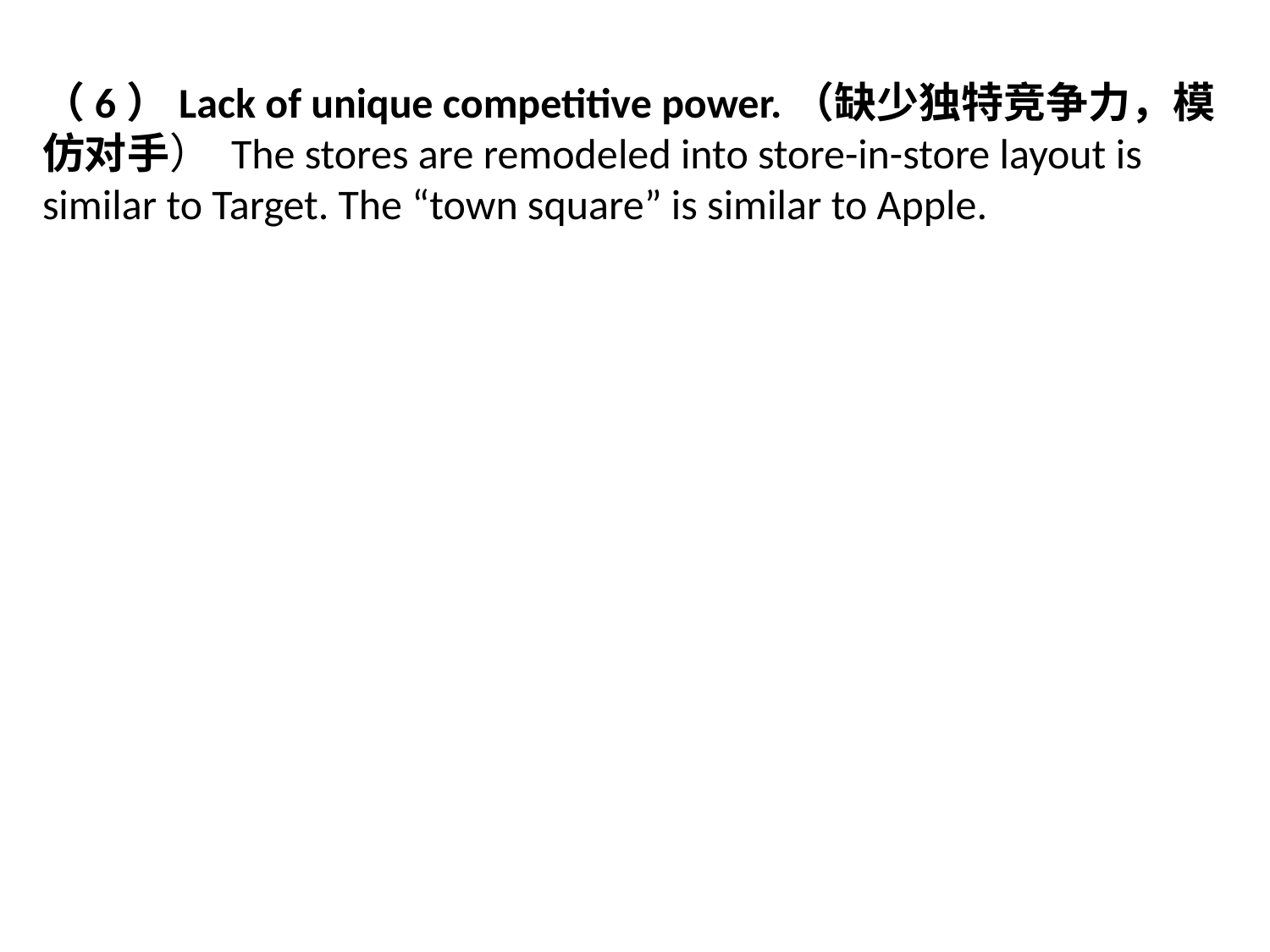

（6）Lack of unique competitive power.（缺少独特竞争力，模仿对手） The stores are remodeled into store-in-store layout is similar to Target. The “town square” is similar to Apple.